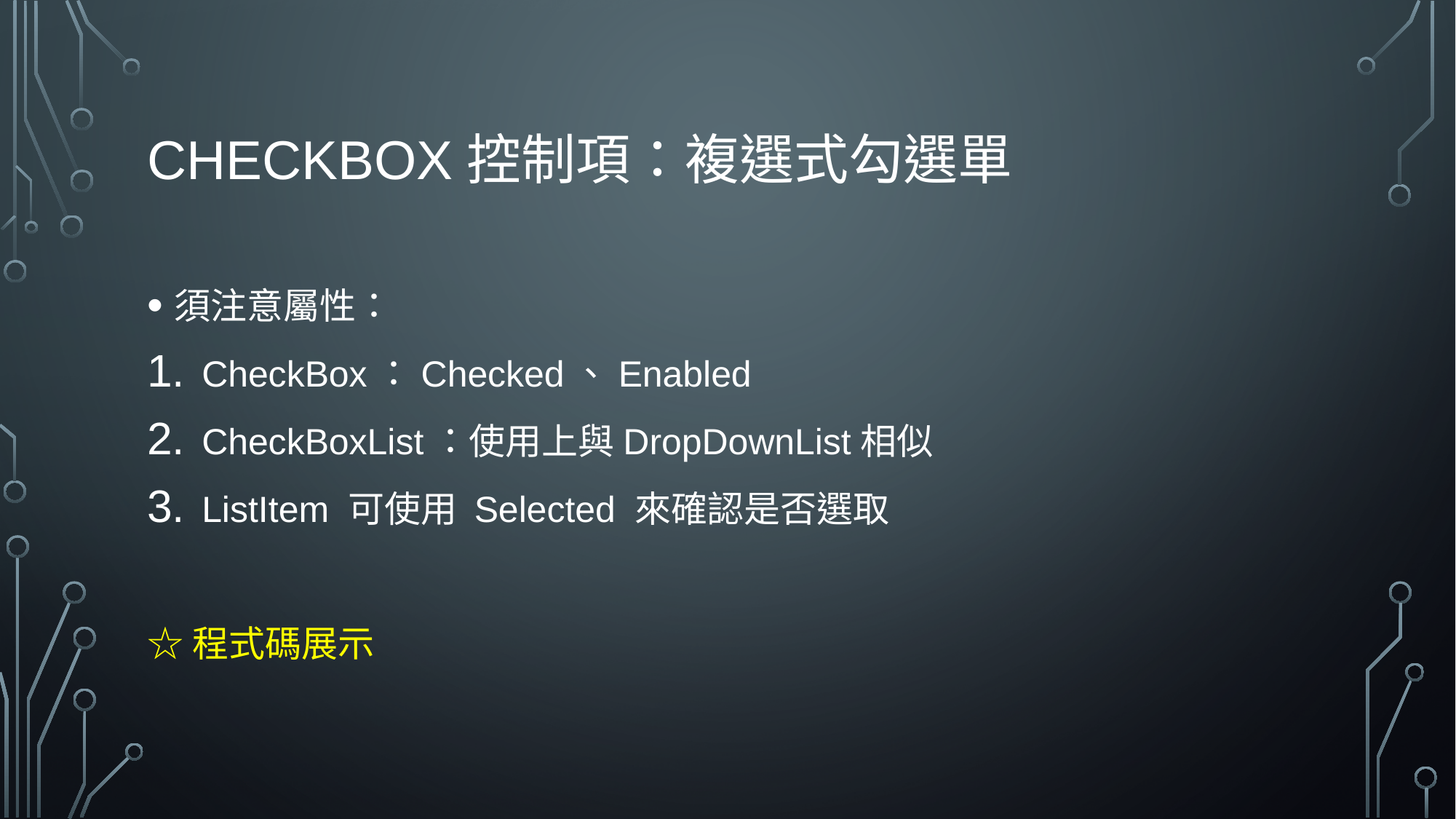

# checkbox控制項：複選式勾選單
須注意屬性：
CheckBox：Checked、Enabled
CheckBoxList：使用上與DropDownList相似
ListItem 可使用 Selected 來確認是否選取

☆程式碼展示